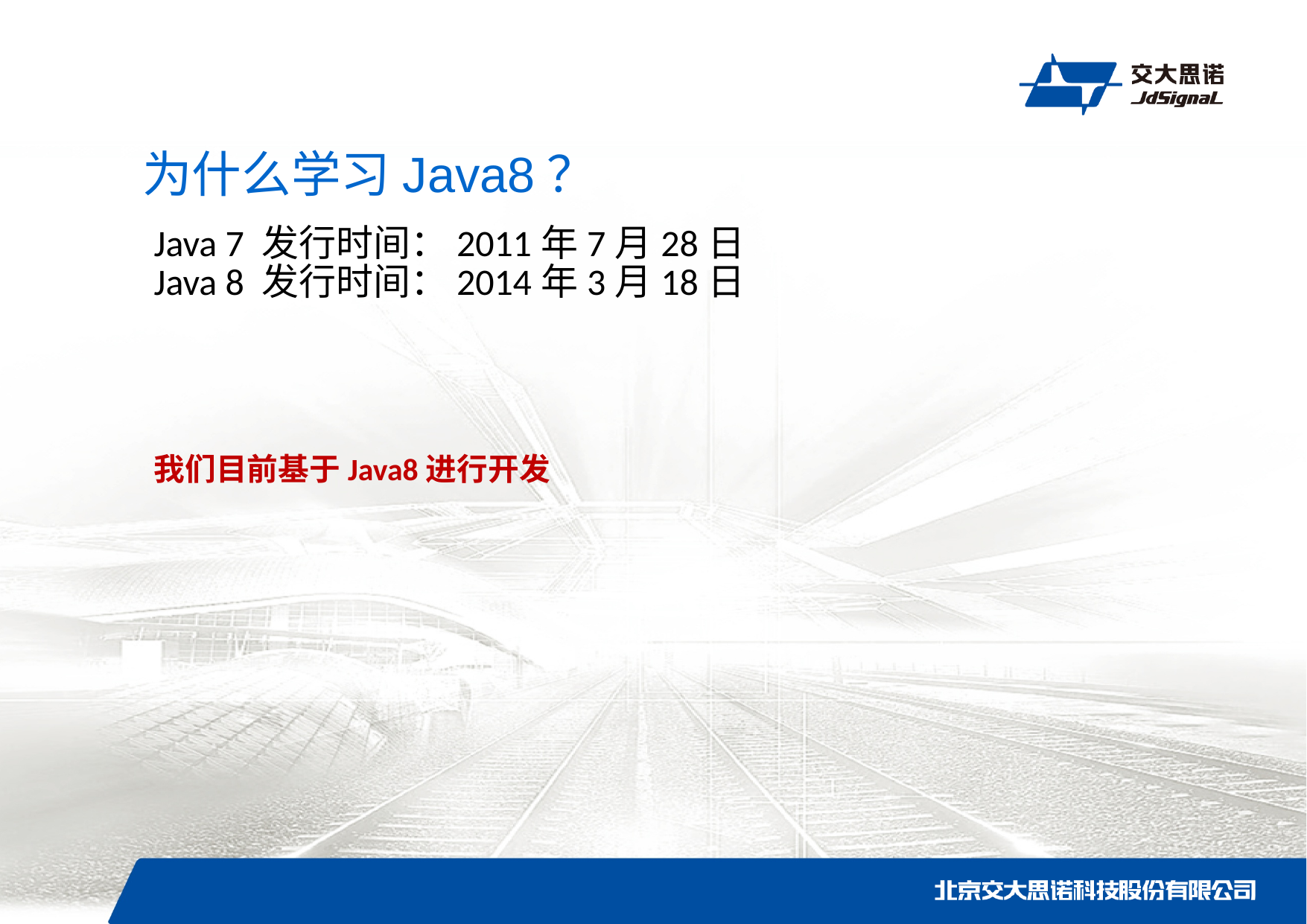

为什么学习Java8？
Java 7 发行时间：2011年7月28日
Java 8 发行时间：2014年3月18日

我们目前基于Java8进行开发